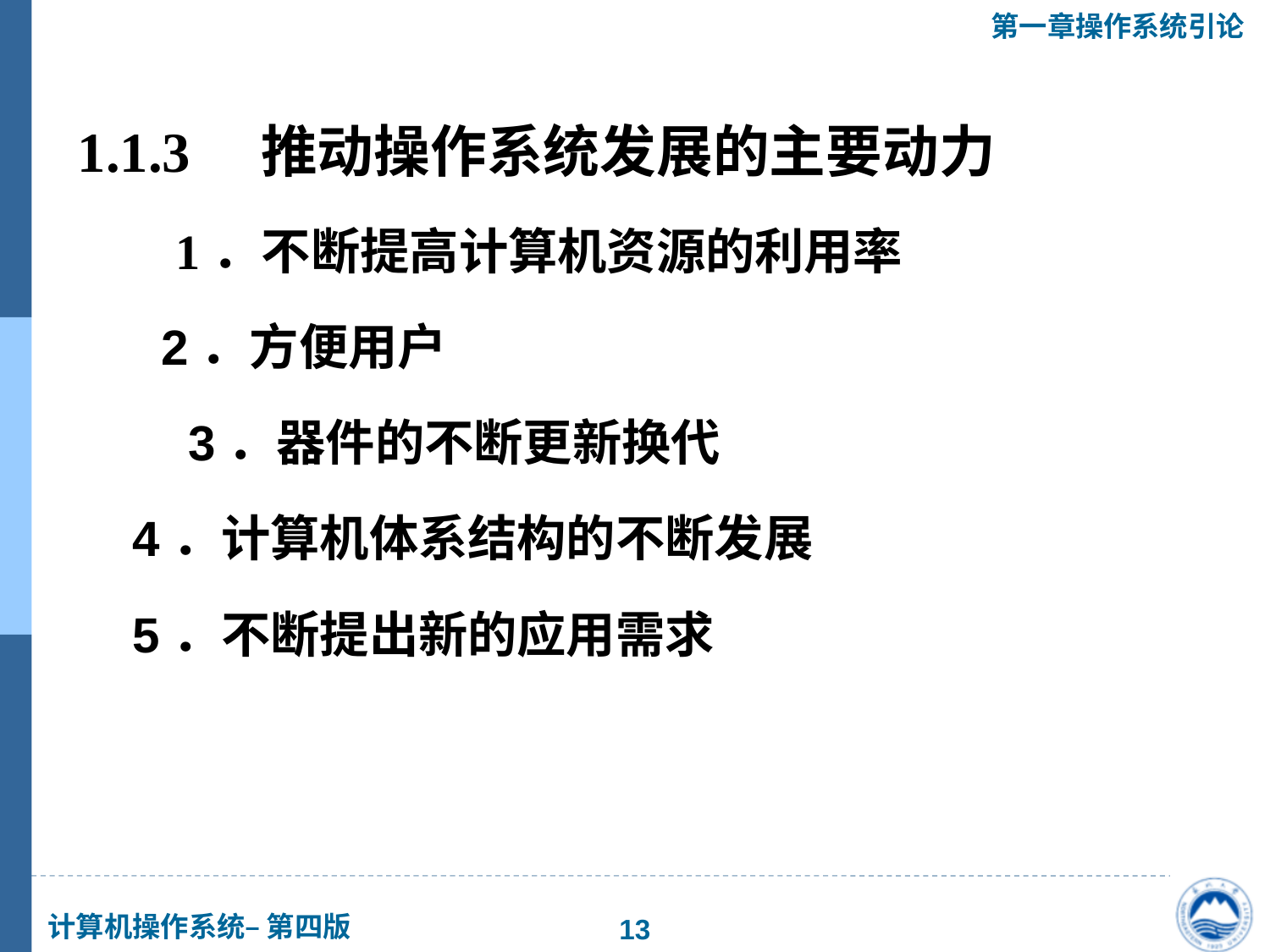

1.1.3　推动操作系统发展的主要动力
        1．不断提高计算机资源的利用率
　  2．方便用户
　　3．器件的不断更新换代
    4．计算机体系结构的不断发展
    5．不断提出新的应用需求